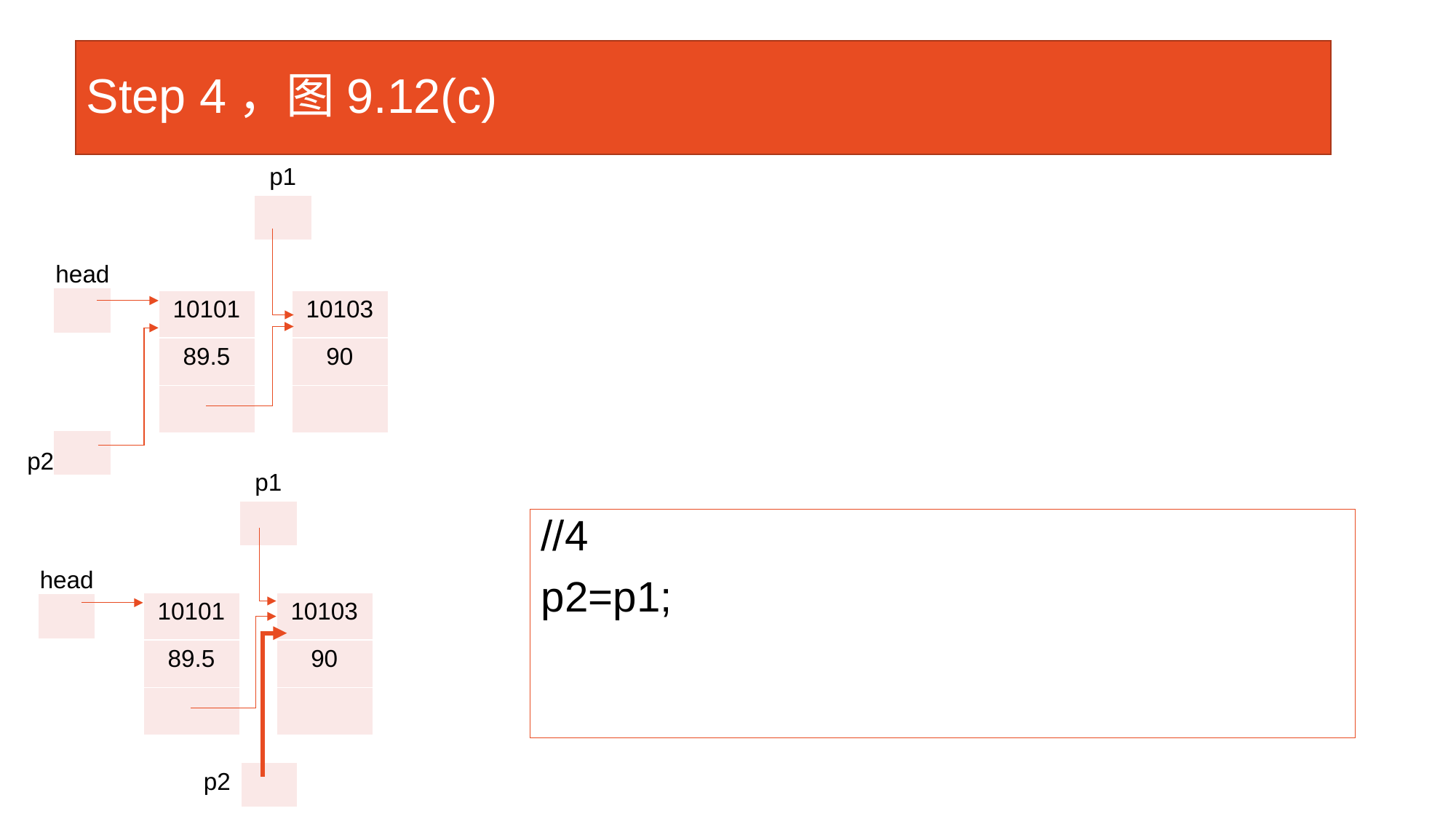

# Step 4，图9.12(c)
| p1 |
| --- |
|  |

|  | head |
| --- | --- |
|  |  |
|  |  |
|  |  |
|  |  |
| p2 |  |
| 10103 |  |
| --- | --- |
| 90 |  |
|  |  |
| 10101 |
| --- |
| 89.5 |
|  |

| p1 |
| --- |
|  |
//4
p2=p1;

| head |
| --- |
|  |
|  |
|  |
|  |
|  |
| 10103 |  |
| --- | --- |
| 90 |  |
|  |  |
| 10101 |
| --- |
| 89.5 |
|  |

| p2 |  |
| --- | --- |